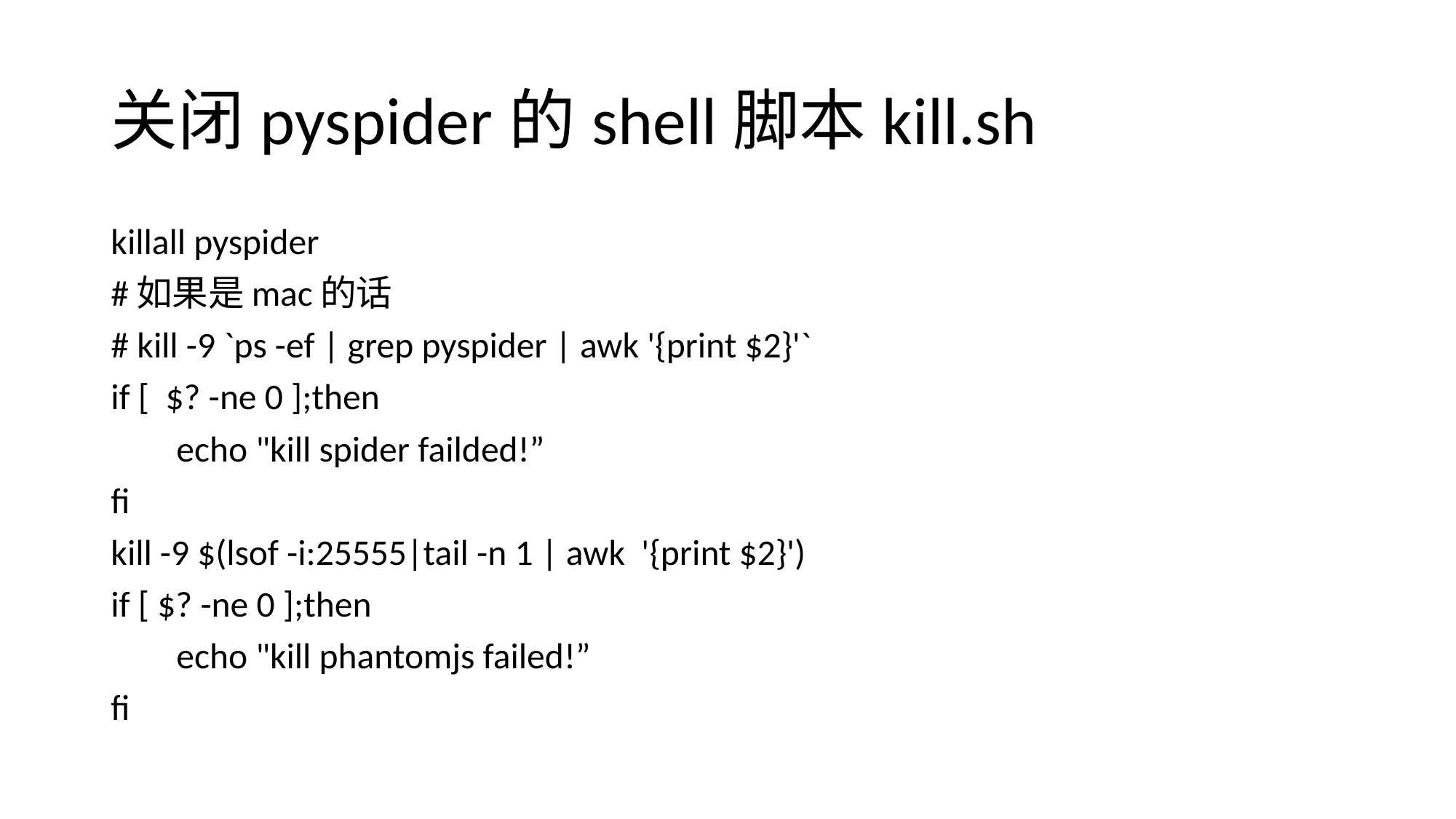

# 关闭pyspider的shell脚本kill.sh
killall pyspider
#如果是mac的话
# kill -9 `ps -ef | grep pyspider | awk '{print $2}'`
if [  $? -ne 0 ];then
        echo "kill spider failded!”
fi
kill -9 $(lsof -i:25555|tail -n 1 | awk  '{print $2}')
if [ $? -ne 0 ];then
        echo "kill phantomjs failed!”
fi